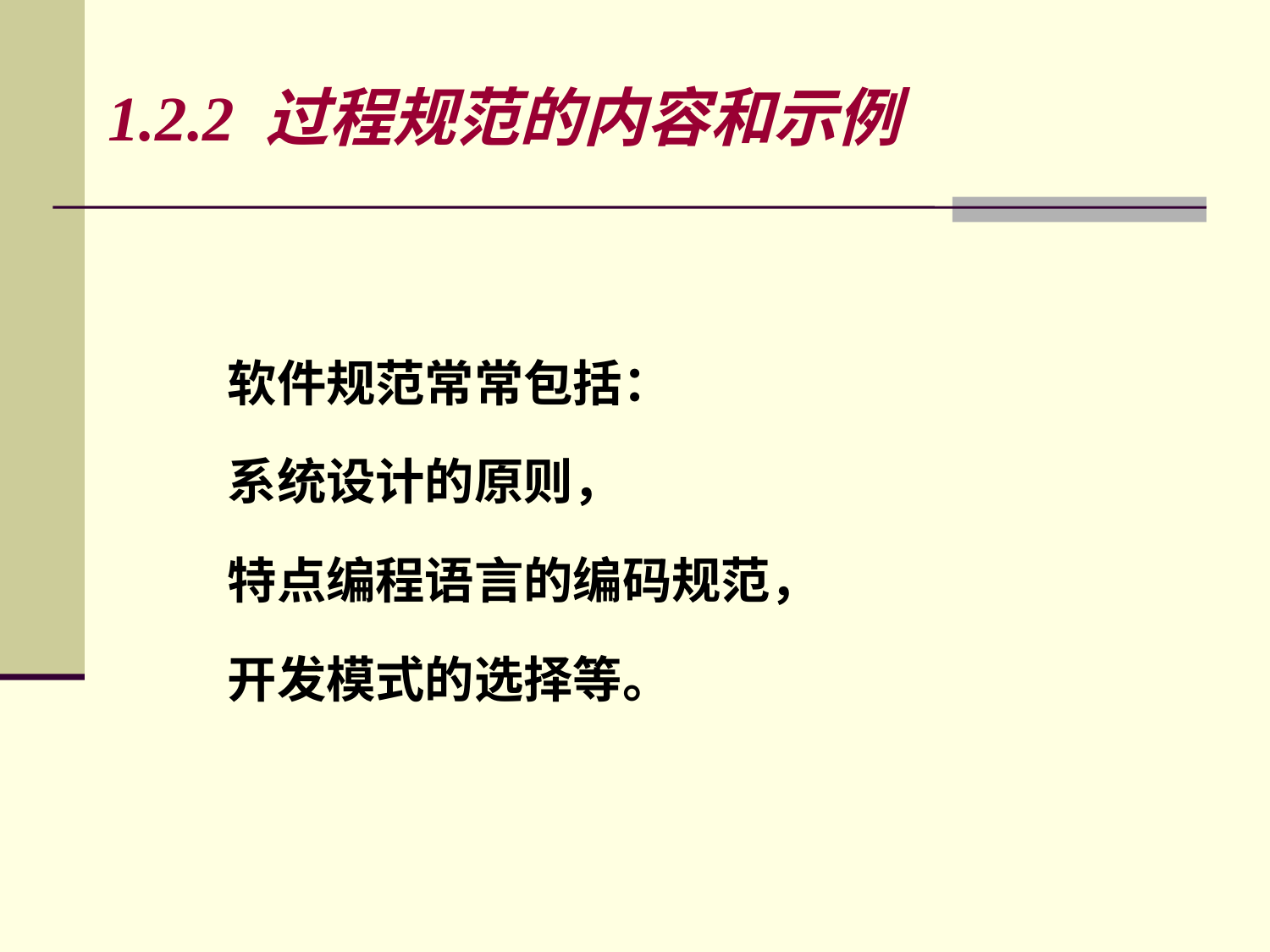

# 1.2.2 过程规范的内容和示例
软件规范常常包括：
系统设计的原则，
特点编程语言的编码规范，
开发模式的选择等。